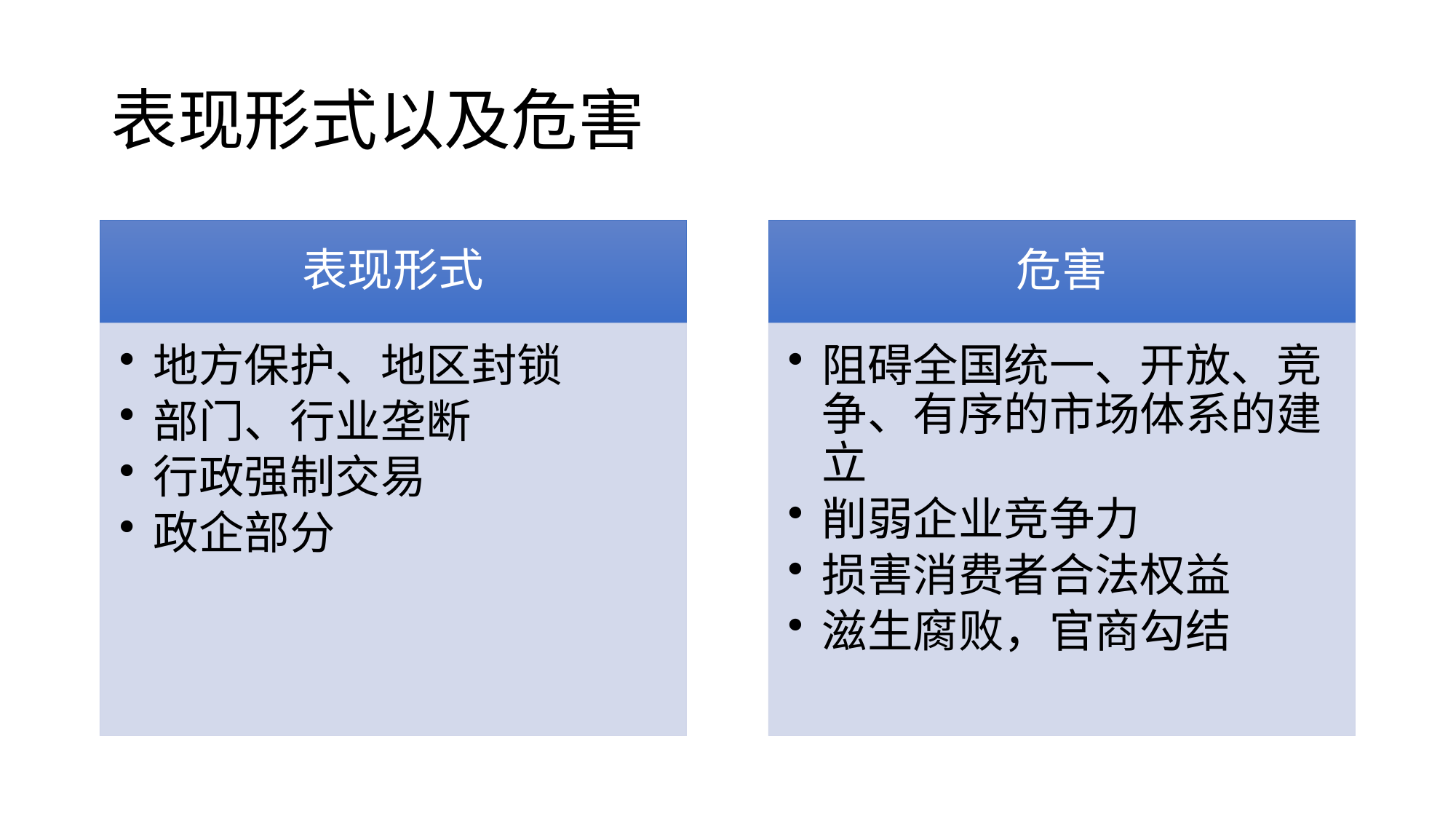

# 表现形式以及危害
表现形式
地方保护、地区封锁
部门、行业垄断
行政强制交易
政企部分
危害
阻碍全国统一、开放、竞争、有序的市场体系的建立
削弱企业竞争力
损害消费者合法权益
滋生腐败，官商勾结